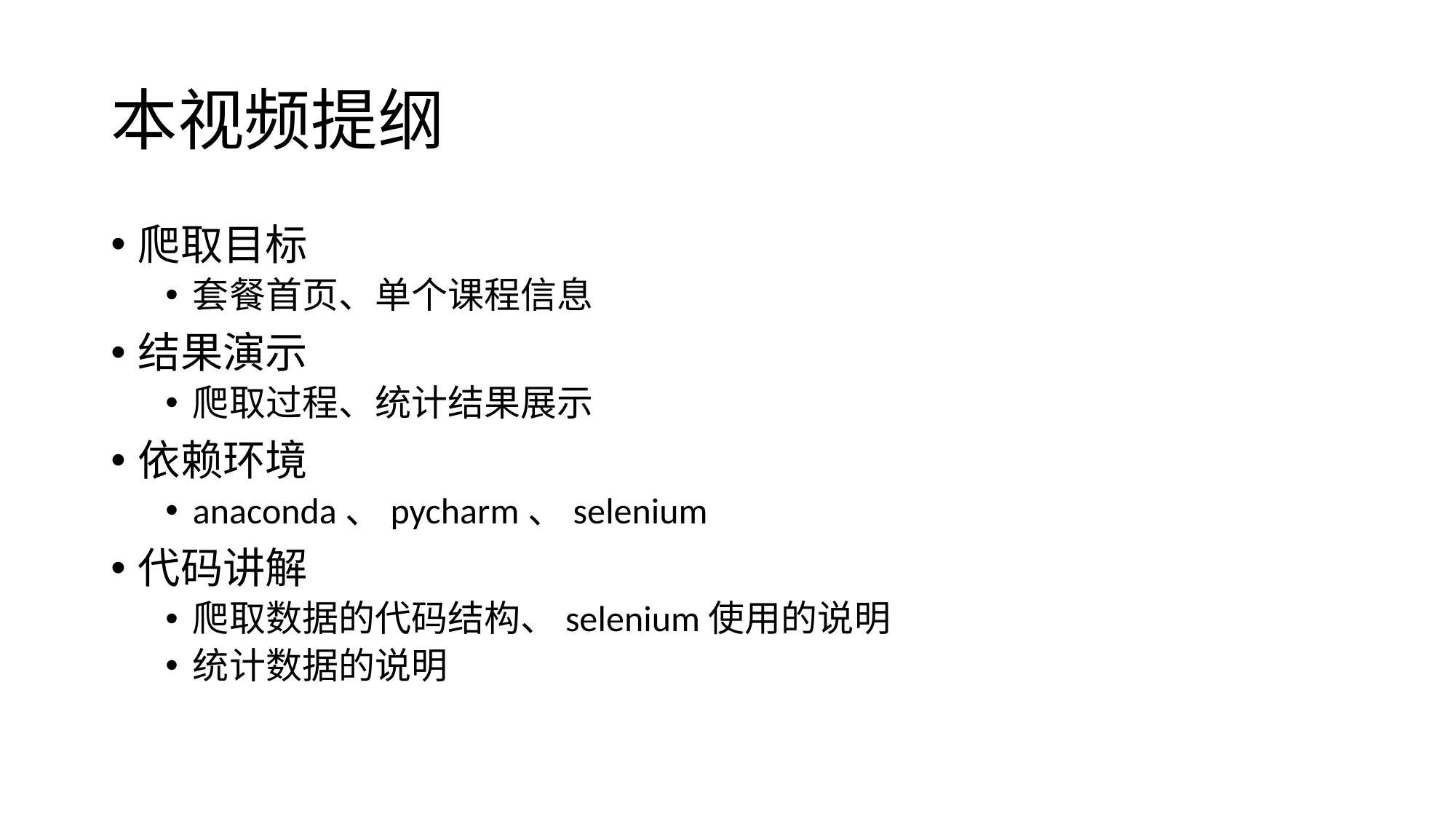

# 本视频提纲
爬取目标
套餐首页、单个课程信息
结果演示
爬取过程、统计结果展示
依赖环境
anaconda、pycharm、selenium
代码讲解
爬取数据的代码结构、selenium使用的说明
统计数据的说明